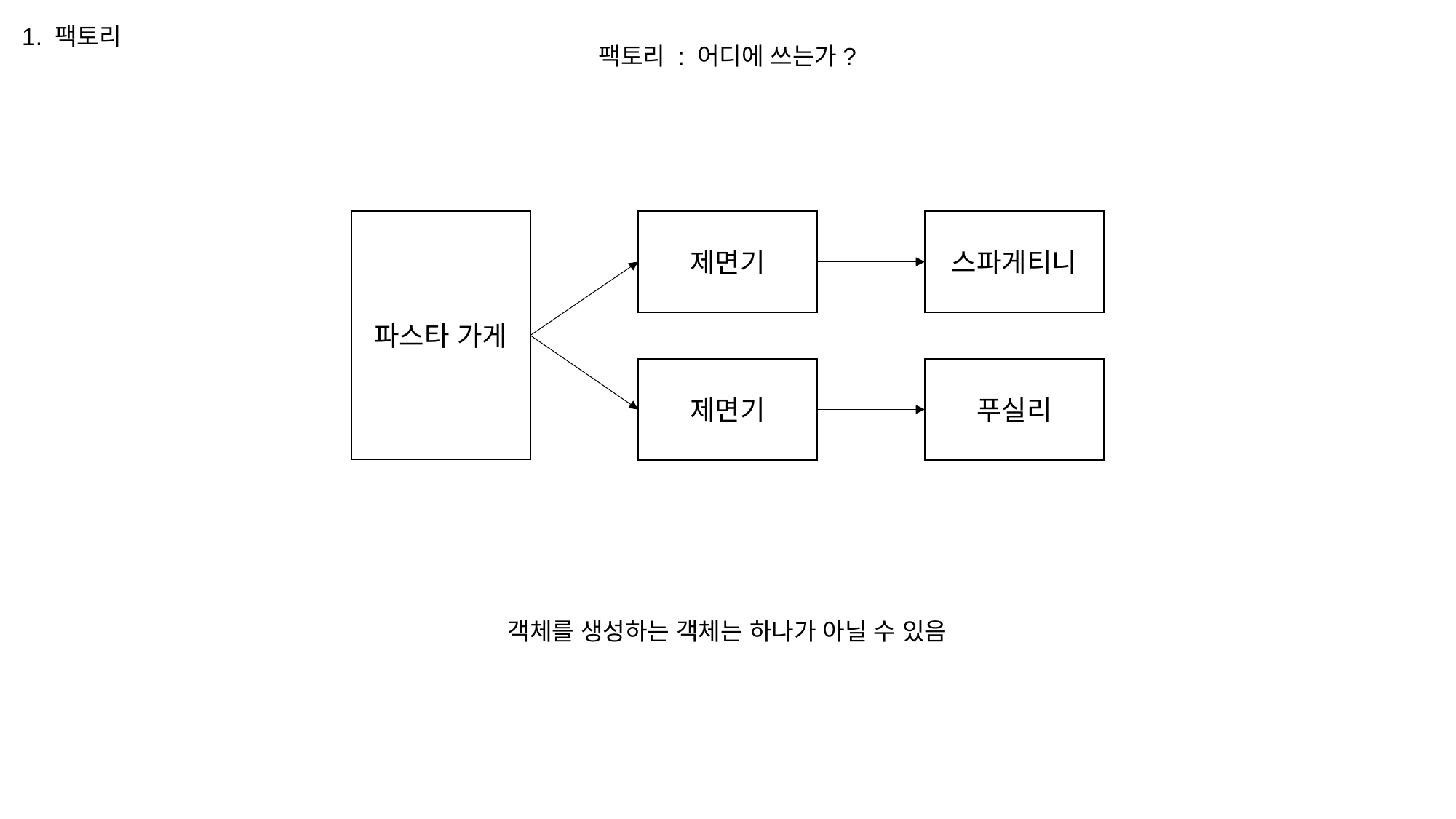

1. 팩토리
팩토리 : 어디에 쓰는가?
파스타 가게
제면기
스파게티니
제면기
푸실리
객체를 생성하는 객체는 하나가 아닐 수 있음